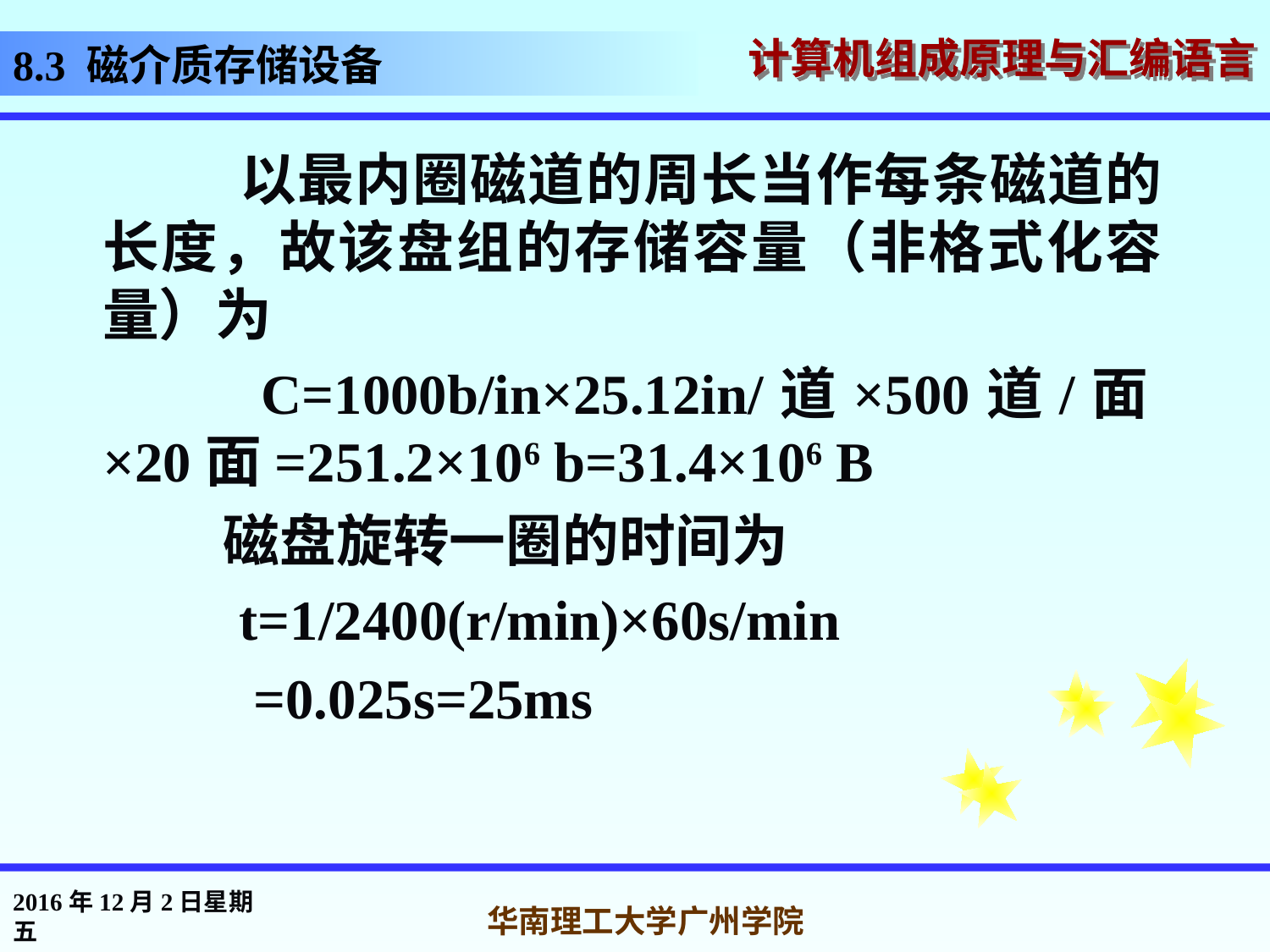

# 8.3 磁介质存储设备
            以最内圈磁道的周长当作每条磁道的长度，故该盘组的存储容量（非格式化容量）为
            C=1000b/in×25.12in/道×500道/面×20面=251.2×106 b=31.4×106 B
            磁盘旋转一圈的时间为
             t=1/2400(r/min)×60s/min
              =0.025s=25ms
2016年12月2日星期五
华南理工大学广州学院